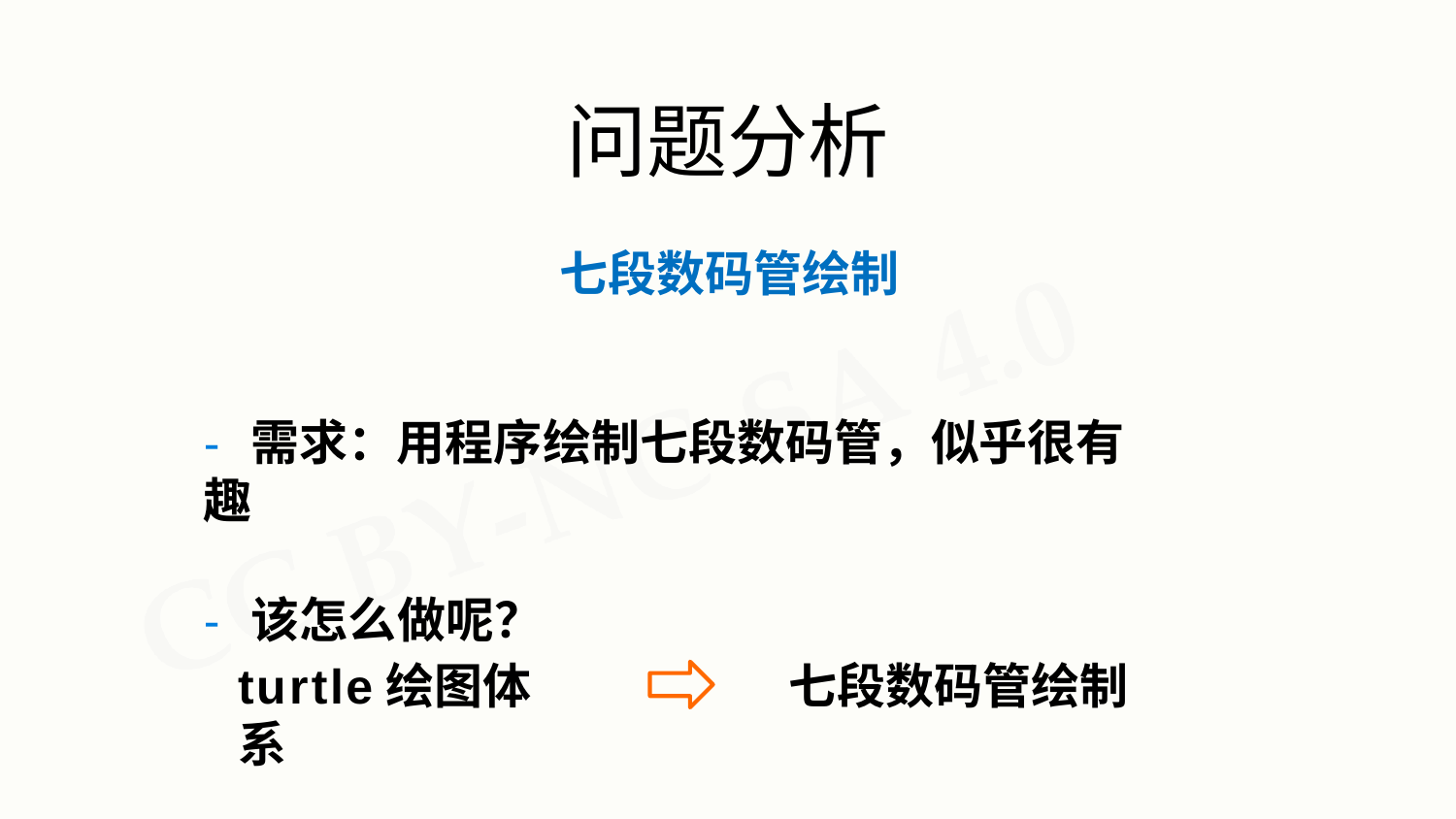

# 问题分析
七段数码管绘制

- 需求：用程序绘制七段数码管，似乎很有趣

- 该怎么做呢？

turtle绘图体系
七段数码管绘制